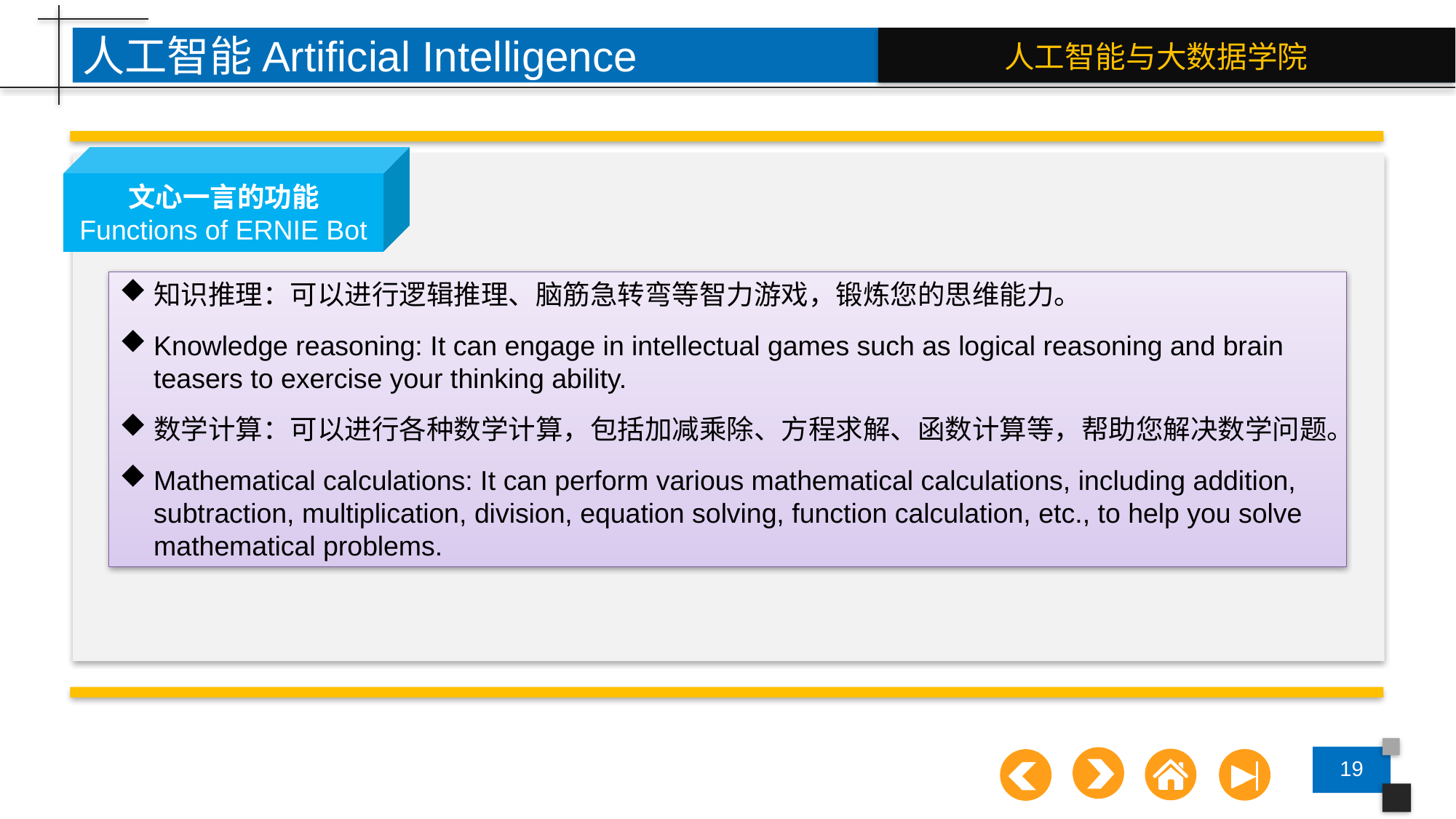

人工智能Artificial Intelligence
文心一言的功能
Functions of ERNIE Bot
知识推理：可以进行逻辑推理、脑筋急转弯等智力游戏，锻炼您的思维能力。
Knowledge reasoning: It can engage in intellectual games such as logical reasoning and brain teasers to exercise your thinking ability.
数学计算：可以进行各种数学计算，包括加减乘除、方程求解、函数计算等，帮助您解决数学问题。
Mathematical calculations: It can perform various mathematical calculations, including addition, subtraction, multiplication, division, equation solving, function calculation, etc., to help you solve mathematical problems.